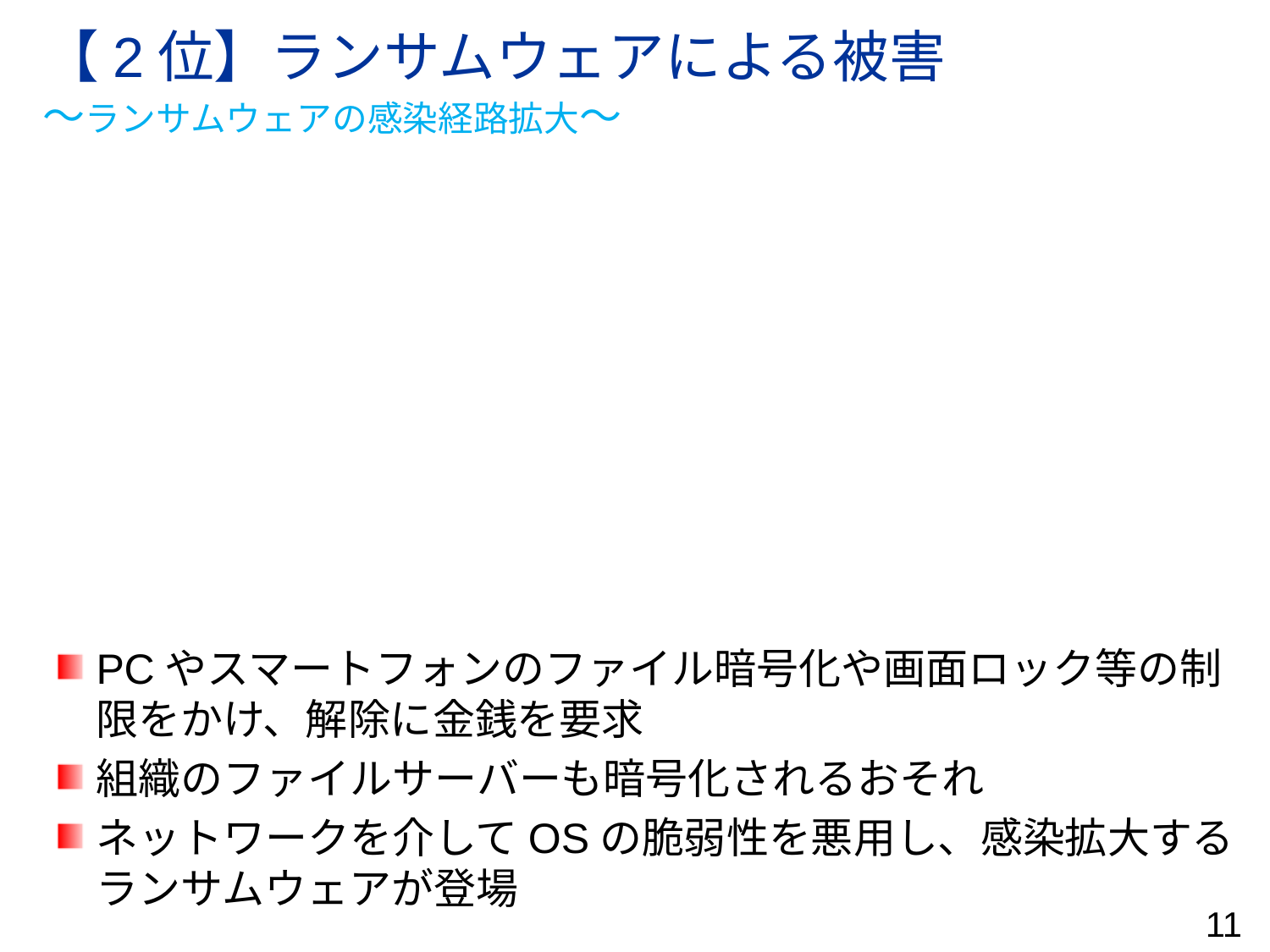

# 【2位】ランサムウェアによる被害 ～ランサムウェアの感染経路拡大～
PCやスマートフォンのファイル暗号化や画面ロック等の制限をかけ、解除に金銭を要求
組織のファイルサーバーも暗号化されるおそれ
ネットワークを介してOSの脆弱性を悪用し、感染拡大するランサムウェアが登場
11